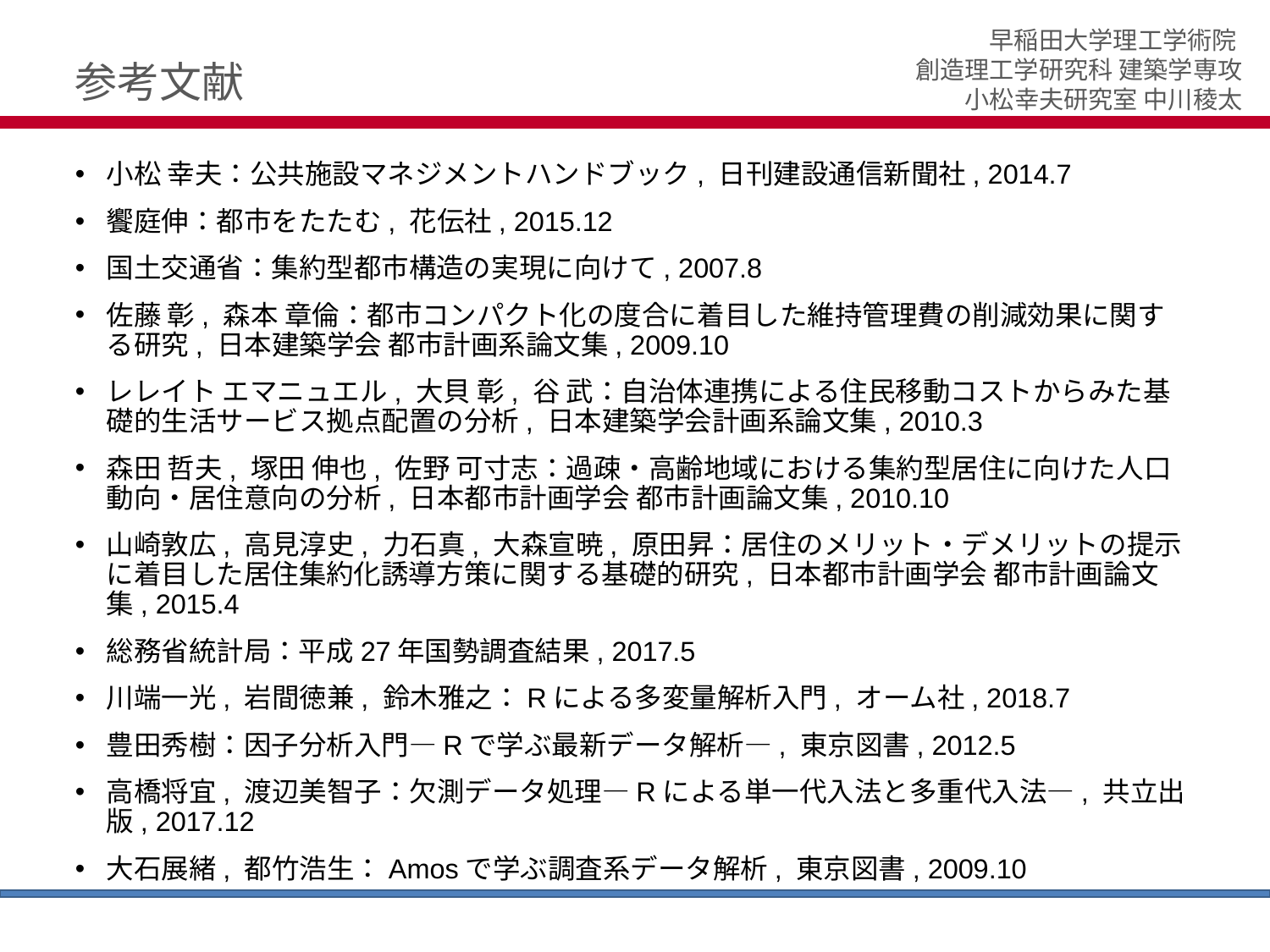

# 参考文献
小松 幸夫：公共施設マネジメントハンドブック, 日刊建設通信新聞社, 2014.7
饗庭伸：都市をたたむ, 花伝社, 2015.12
国土交通省：集約型都市構造の実現に向けて, 2007.8
佐藤 彰, 森本 章倫：都市コンパクト化の度合に着目した維持管理費の削減効果に関する研究, 日本建築学会 都市計画系論文集, 2009.10
レレイト エマニュエル, 大貝 彰, 谷 武：自治体連携による住民移動コストからみた基礎的生活サービス拠点配置の分析, 日本建築学会計画系論文集, 2010.3
森田 哲夫, 塚田 伸也, 佐野 可寸志：過疎・高齢地域における集約型居住に向けた人口動向・居住意向の分析, 日本都市計画学会 都市計画論文集, 2010.10
山崎敦広, 高見淳史, 力石真, 大森宣暁, 原田昇：居住のメリット・デメリットの提示に着目した居住集約化誘導方策に関する基礎的研究, 日本都市計画学会 都市計画論文集, 2015.4
総務省統計局：平成27年国勢調査結果, 2017.5
川端一光, 岩間徳兼, 鈴木雅之：Rによる多変量解析入門, オーム社, 2018.7
豊田秀樹：因子分析入門―Rで学ぶ最新データ解析―, 東京図書, 2012.5
高橋将宜, 渡辺美智子：欠測データ処理―Rによる単一代入法と多重代入法―, 共立出版, 2017.12
大石展緒, 都竹浩生：Amosで学ぶ調査系データ解析, 東京図書, 2009.10